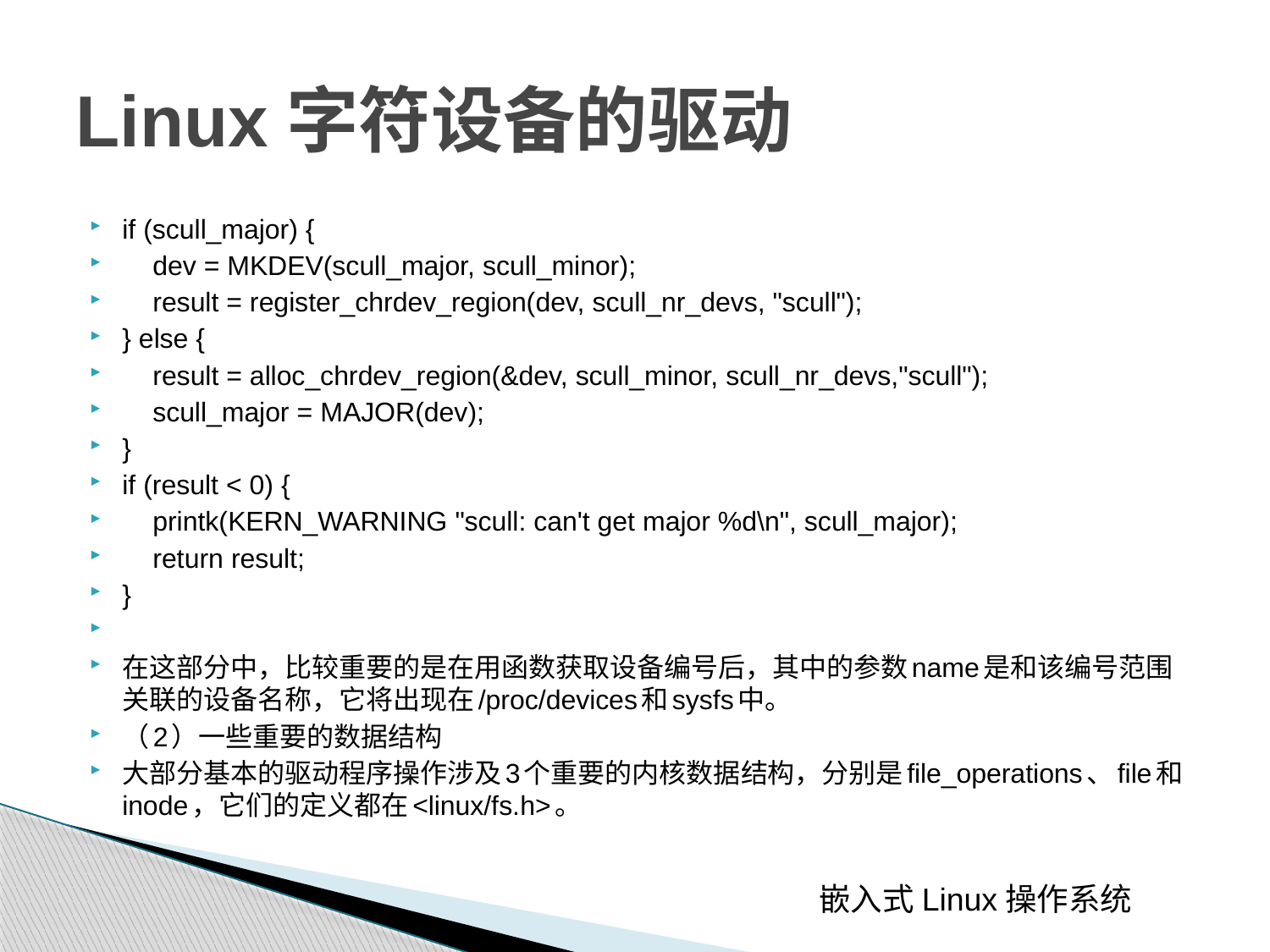

# Linux字符设备的驱动
if (scull_major) {
    dev = MKDEV(scull_major, scull_minor);
    result = register_chrdev_region(dev, scull_nr_devs, "scull");
} else {
    result = alloc_chrdev_region(&dev, scull_minor, scull_nr_devs,"scull");
    scull_major = MAJOR(dev);
}
if (result < 0) {
    printk(KERN_WARNING "scull: can't get major %d\n", scull_major);
    return result;
}

在这部分中，比较重要的是在用函数获取设备编号后，其中的参数name是和该编号范围关联的设备名称，它将出现在/proc/devices和sysfs中。
（2）一些重要的数据结构
大部分基本的驱动程序操作涉及3个重要的内核数据结构，分别是file_operations、file和inode，它们的定义都在<linux/fs.h>。

         嵌入式Linux操作系统